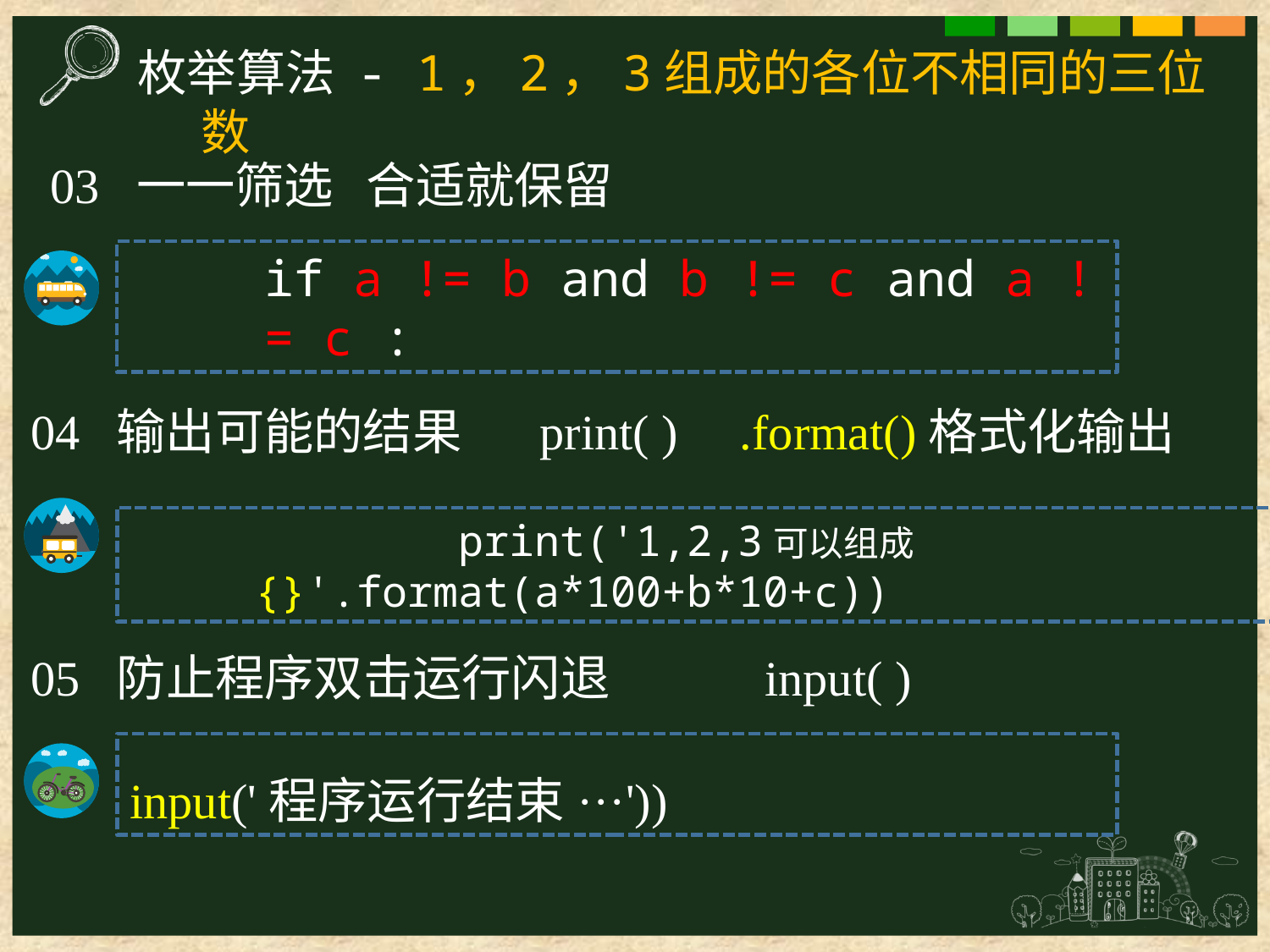

枚举算法 - 1，2，3组成的各位不相同的三位数
03  一一筛选   合适就保留
if a != b and b != c and a != c :

04  输出可能的结果      print( )     .format()格式化输出

	   print('1,2,3可以组成{}'.format(a*100+b*10+c))
05  防止程序双击运行闪退             input( )
input('程序运行结束···'))